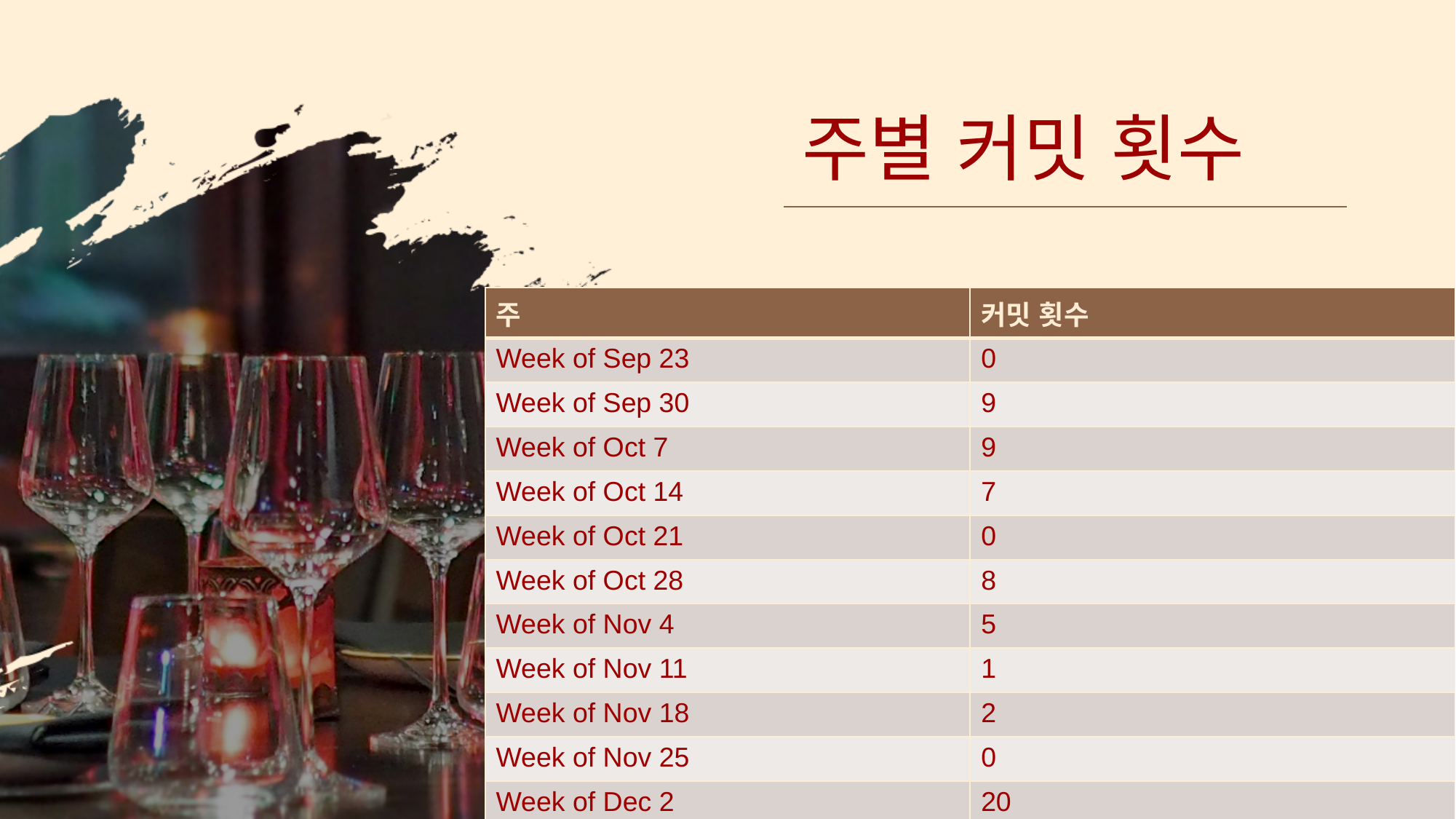

주별 커밋 횟수
| 주 | 커밋 횟수 |
| --- | --- |
| Week of Sep 23 | 0 |
| Week of Sep 30 | 9 |
| Week of Oct 7 | 9 |
| Week of Oct 14 | 7 |
| Week of Oct 21 | 0 |
| Week of Oct 28 | 8 |
| Week of Nov 4 | 5 |
| Week of Nov 11 | 1 |
| Week of Nov 18 | 2 |
| Week of Nov 25 | 0 |
| Week of Dec 2 | 20 |